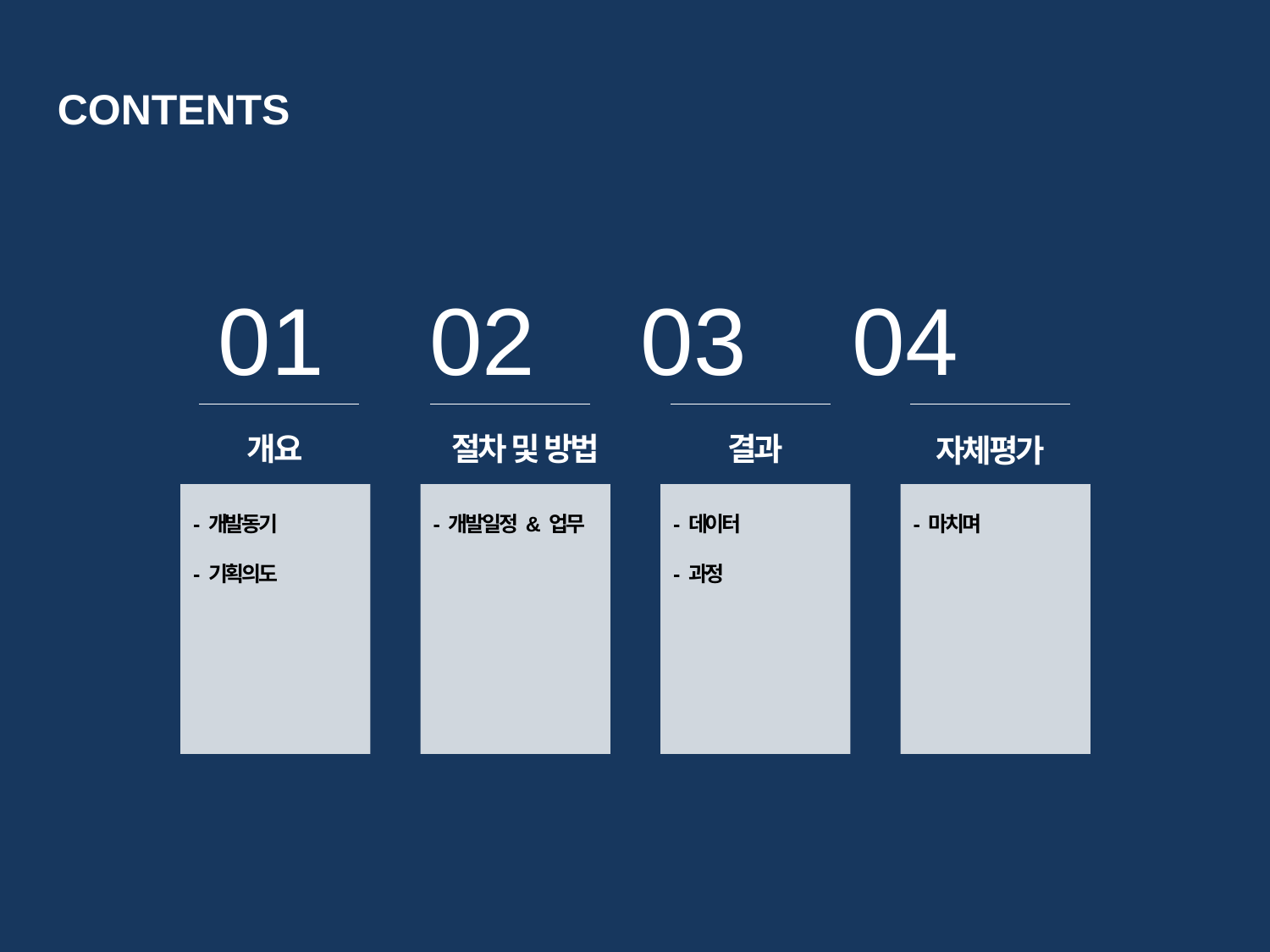

CONTENTS
 01    02    03    04
개요
절차 및 방법
결과
자체평가

- 개발동기

- 기획의도
- 개발일정 & 업무

- 데이터

- 과정
- 마치며